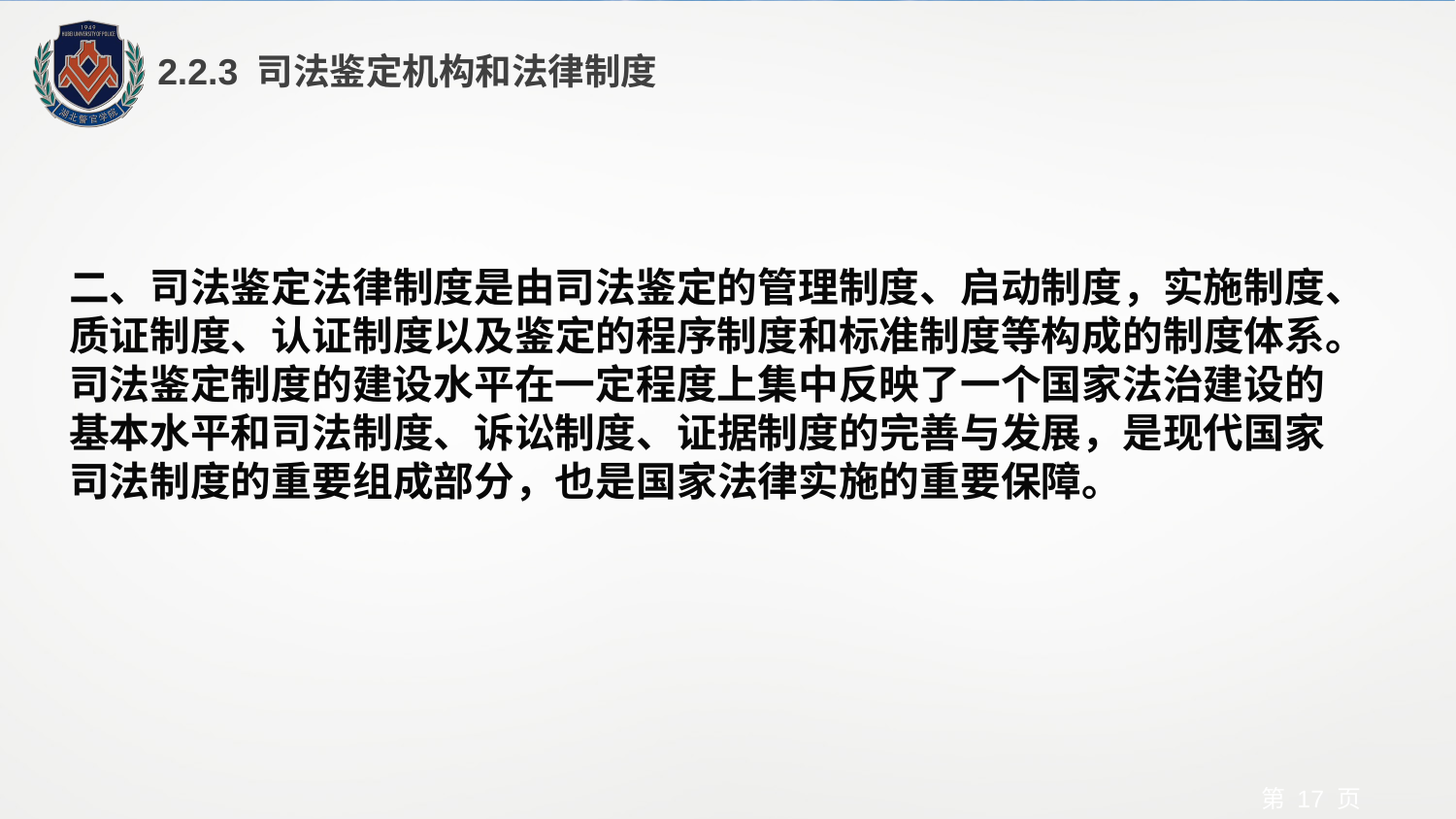

2.2.3 司法鉴定机构和法律制度

二、司法鉴定法律制度是由司法鉴定的管理制度、启动制度，实施制度、质证制度、认证制度以及鉴定的程序制度和标准制度等构成的制度体系。司法鉴定制度的建设水平在一定程度上集中反映了一个国家法治建设的基本水平和司法制度、诉讼制度、证据制度的完善与发展，是现代国家司法制度的重要组成部分，也是国家法律实施的重要保障。